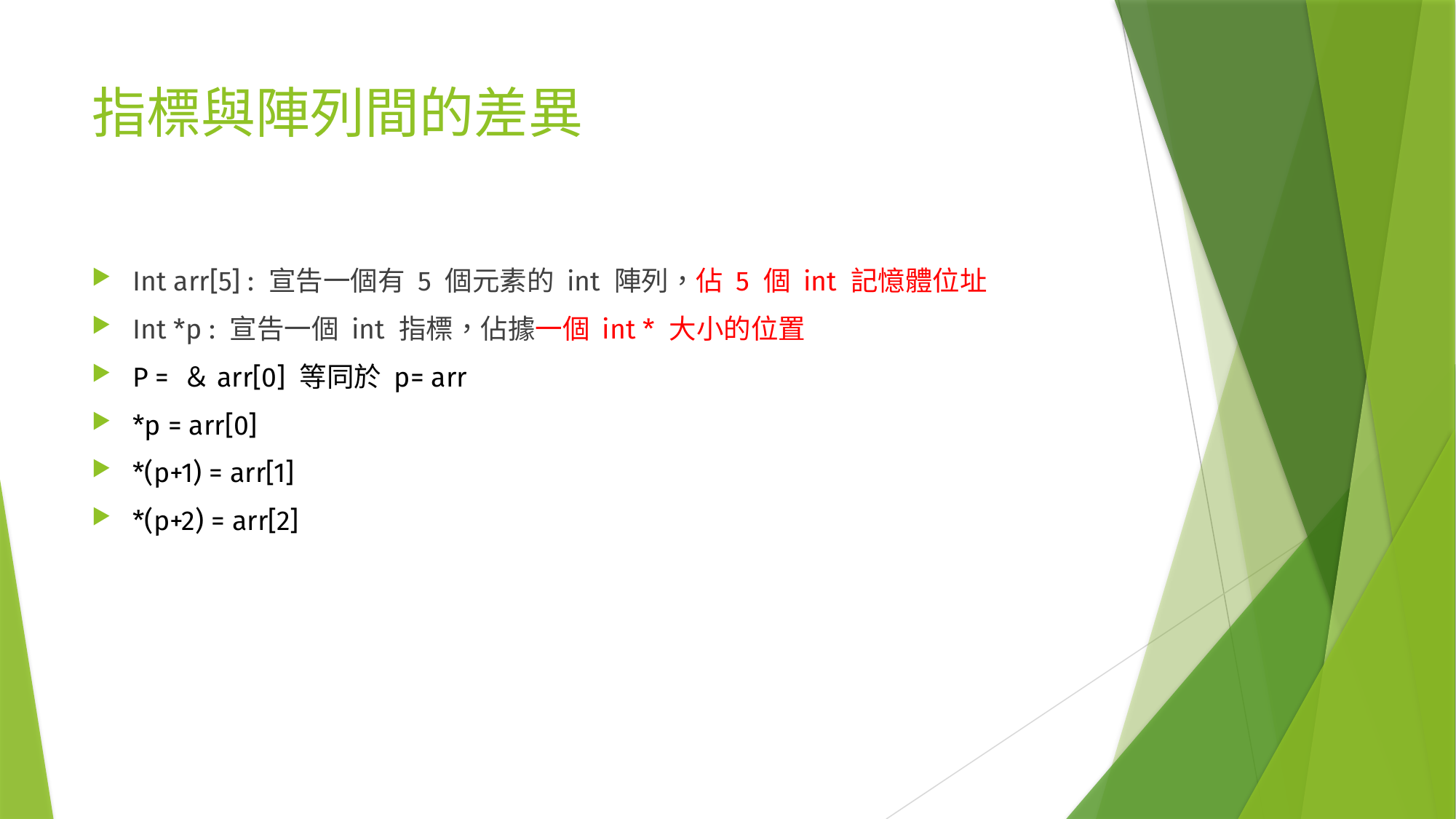

# 指標與陣列間的差異
Int arr[5] : 宣告一個有 5 個元素的 int 陣列，佔 5 個 int 記憶體位址
Int *p : 宣告一個 int 指標，佔據一個 int * 大小的位置
P = ＆arr[0] 等同於 p= arr
*p = arr[0]
*(p+1) = arr[1]
*(p+2) = arr[2]